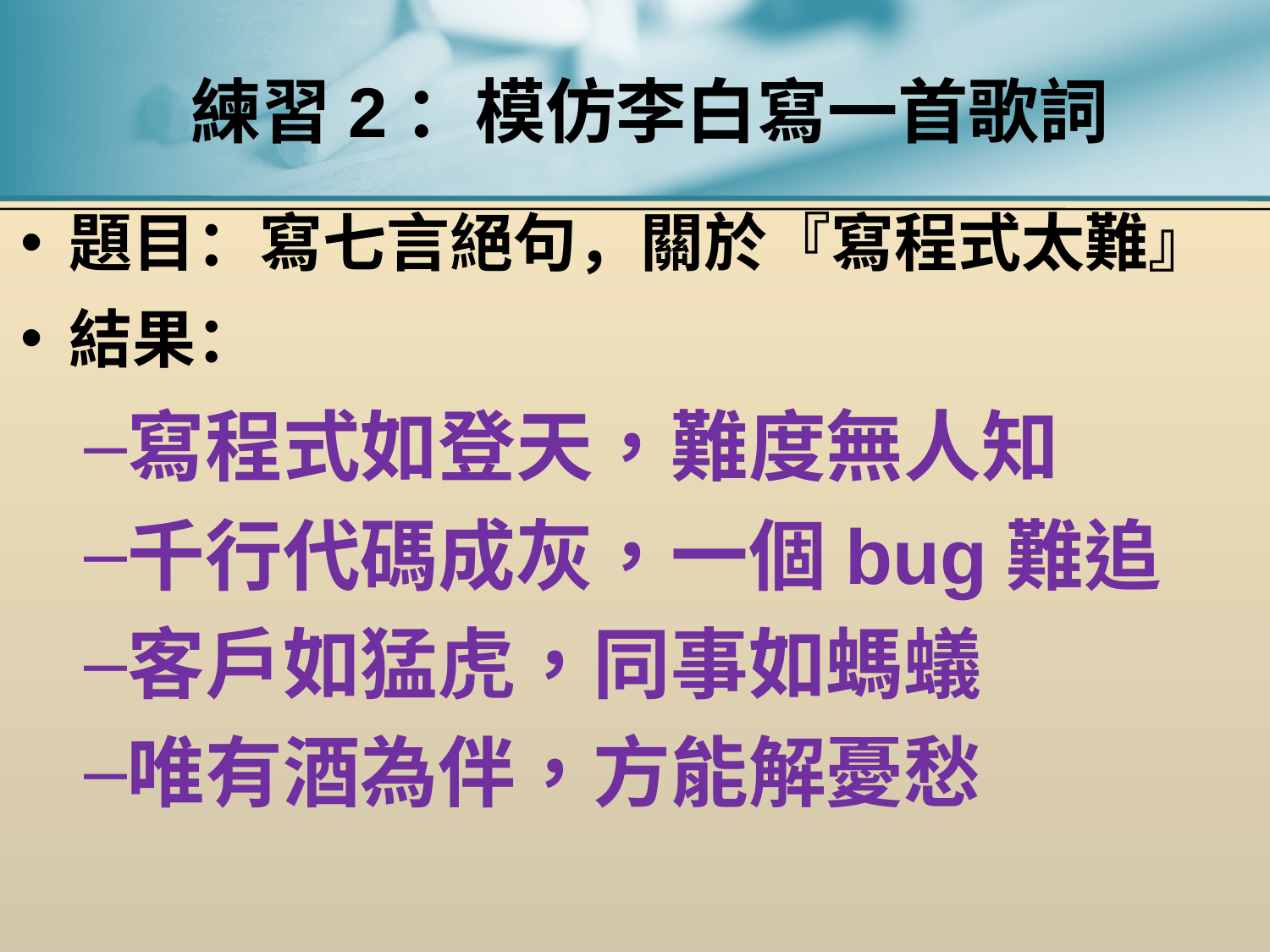

# 練習2：模仿李白寫一首歌詞
題目：寫七言絕句，關於『寫程式太難』
結果：
寫程式如登天，難度無人知
千行代碼成灰，一個bug難追
客戶如猛虎，同事如螞蟻
唯有酒為伴，方能解憂愁